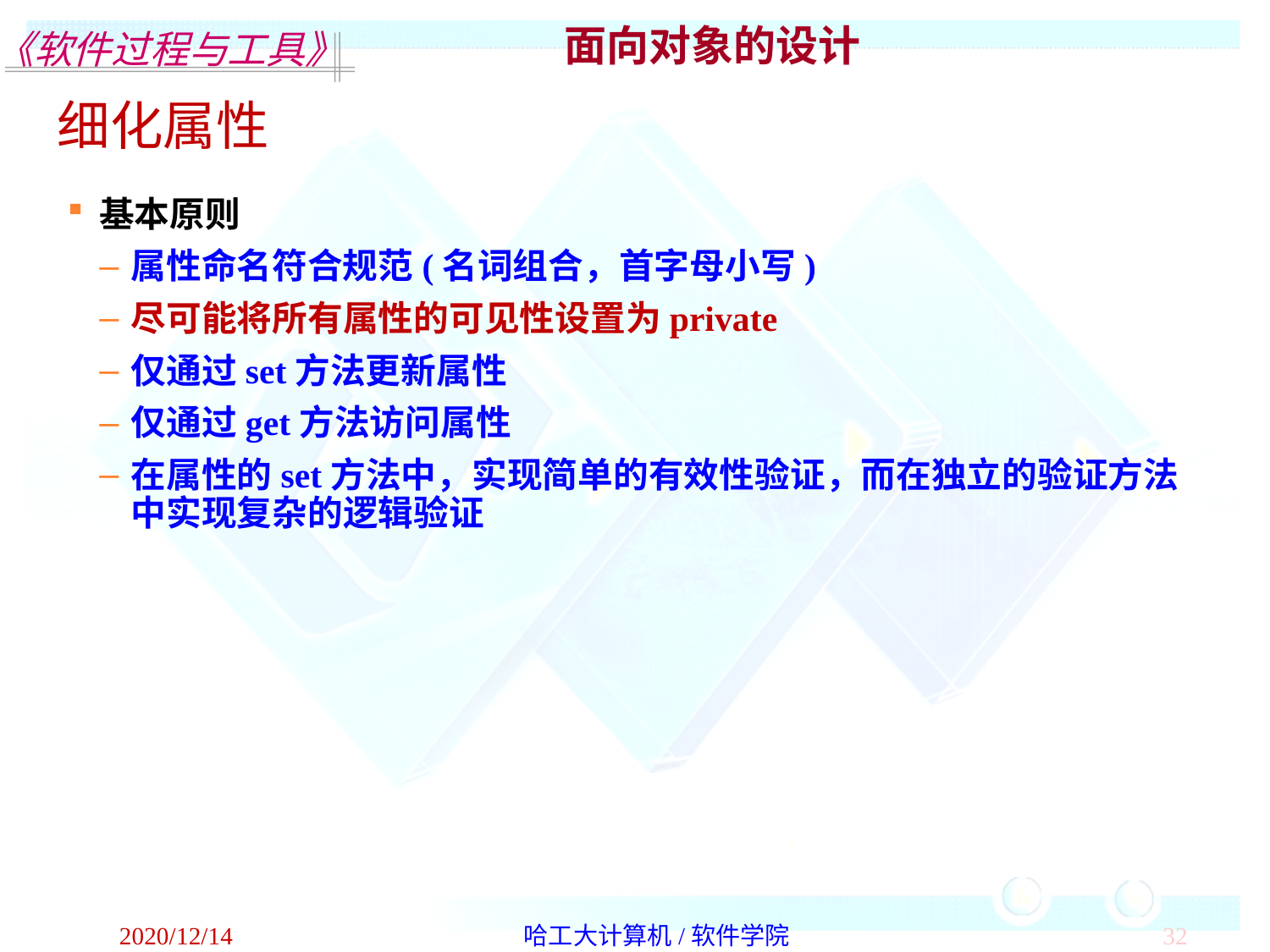

面向对象的设计
细化属性
基本原则
属性命名符合规范(名词组合，首字母小写)
尽可能将所有属性的可见性设置为private
仅通过set方法更新属性
仅通过get方法访问属性
在属性的set方法中，实现简单的有效性验证，而在独立的验证方法中实现复杂的逻辑验证